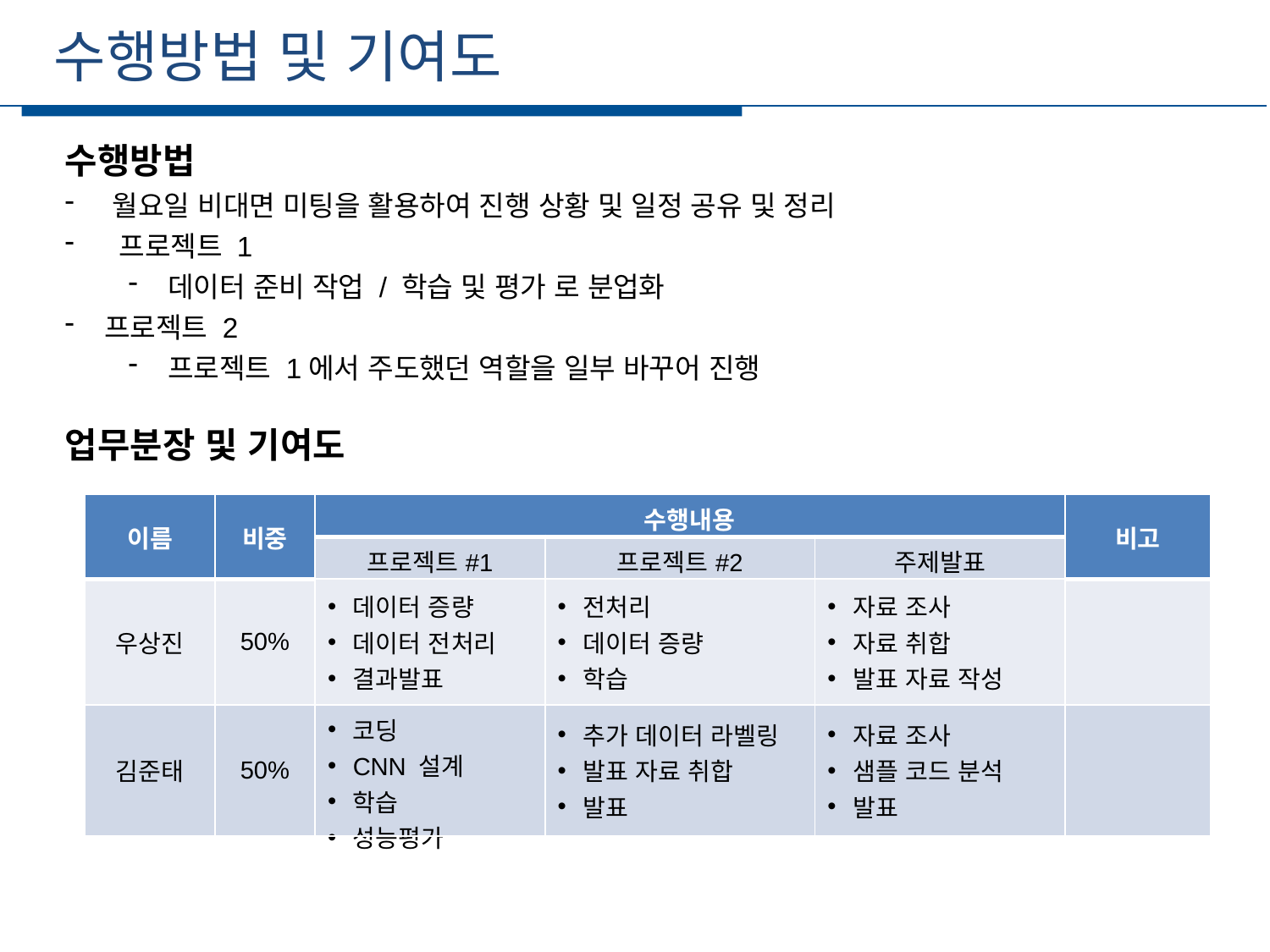

수행방법 및 기여도
세부일정

수행방법
월요일 비대면 미팅을 활용하여 진행 상황 및 일정 공유 및 정리
 프로젝트 1
데이터 준비 작업 / 학습 및 평가 로 분업화
프로젝트 2
프로젝트 1에서 주도했던 역할을 일부 바꾸어 진행

업무분장 및 기여도
| 이름 | 비중 | 수행내용 |  |  | 비고 |
| --- | --- | --- | --- | --- | --- |
|  |  | 프로젝트#1 | 프로젝트#2 | 주제발표 |  |
| 우상진 | 50% | 데이터 증량 데이터 전처리 결과발표 | 전처리 데이터 증량 학습 | 자료 조사 자료 취합 발표 자료 작성 |  |
| 김준태 | 50% | 코딩 CNN 설계 학습 성능평가 | 추가 데이터 라벨링 발표 자료 취합 발표 | 자료 조사 샘플 코드 분석 발표 |  |